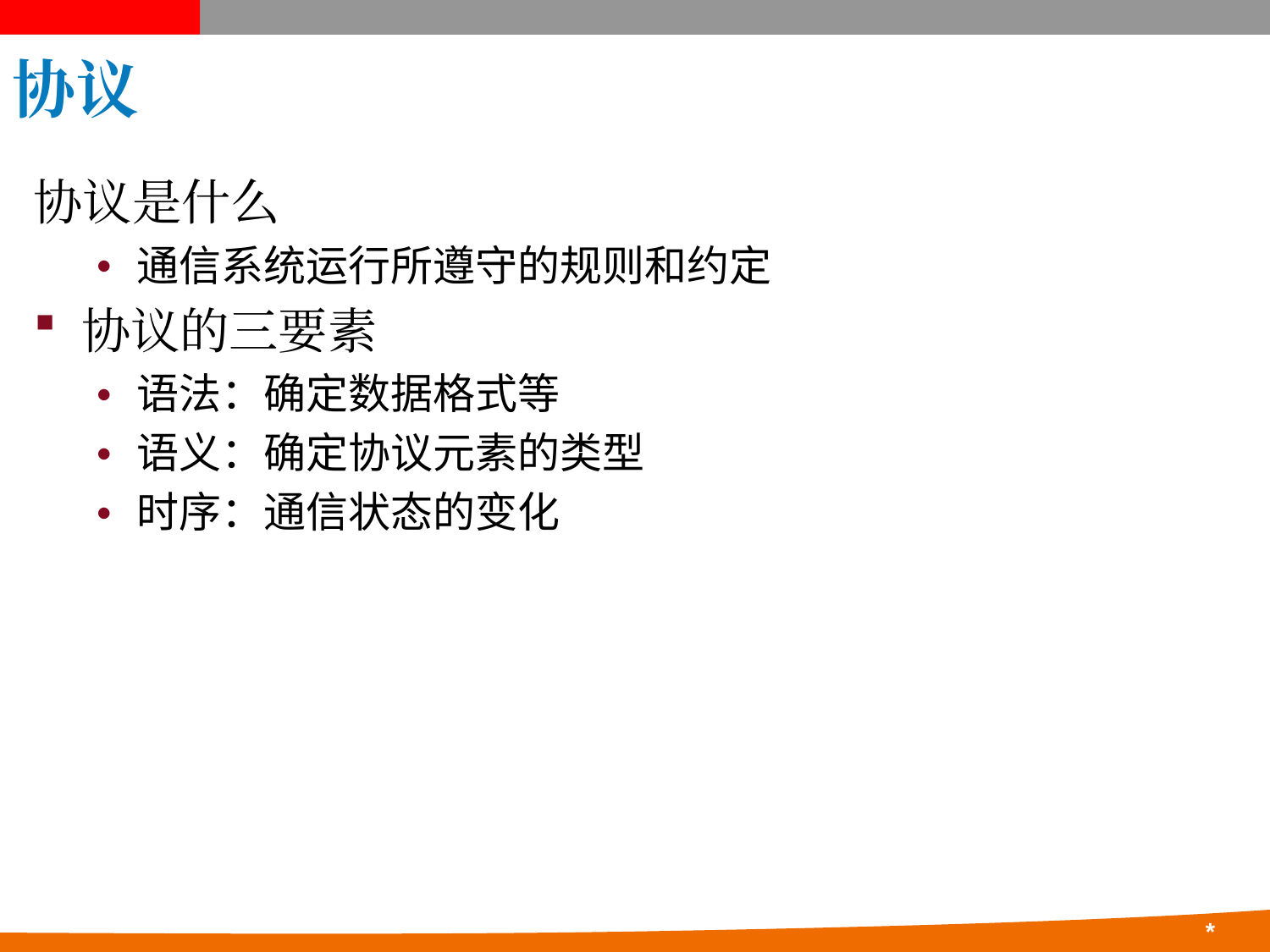

# 协议
协议是什么
通信系统运行所遵守的规则和约定
协议的三要素
语法：确定数据格式等
语义：确定协议元素的类型
时序：通信状态的变化